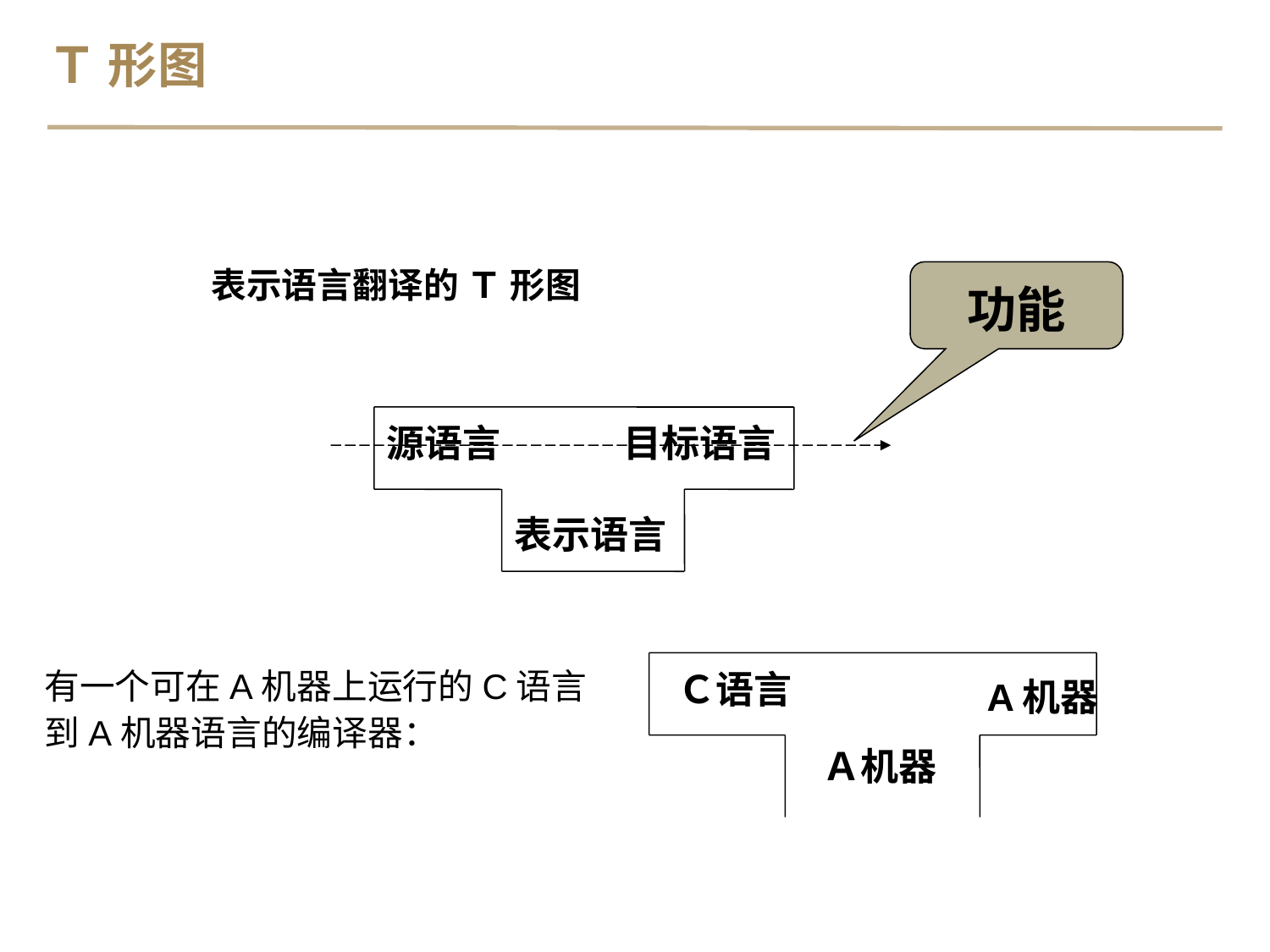

Ｔ 形图
表示语言翻译的 Ｔ 形图
功能

源语言
目标语言

表示语言

有一个可在A机器上运行的C语言到A机器语言的编译器：
Ｃ语言
A机器

Ａ机器